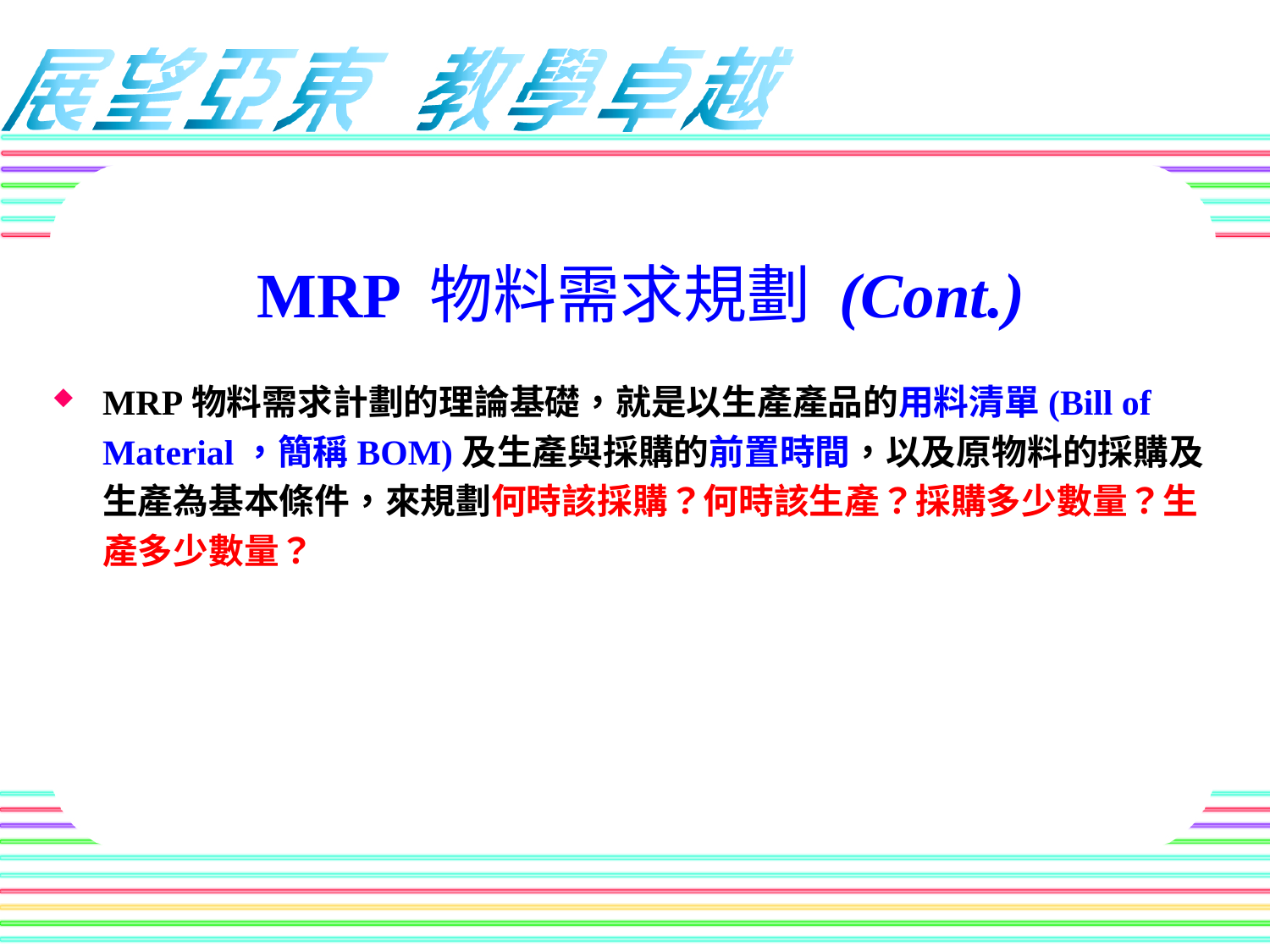

# MRP 物料需求規劃 (Cont.)
MRP物料需求計劃的理論基礎，就是以生產產品的用料清單(Bill of Material，簡稱BOM)及生產與採購的前置時間，以及原物料的採購及生產為基本條件，來規劃何時該採購？何時該生產？採購多少數量？生產多少數量？